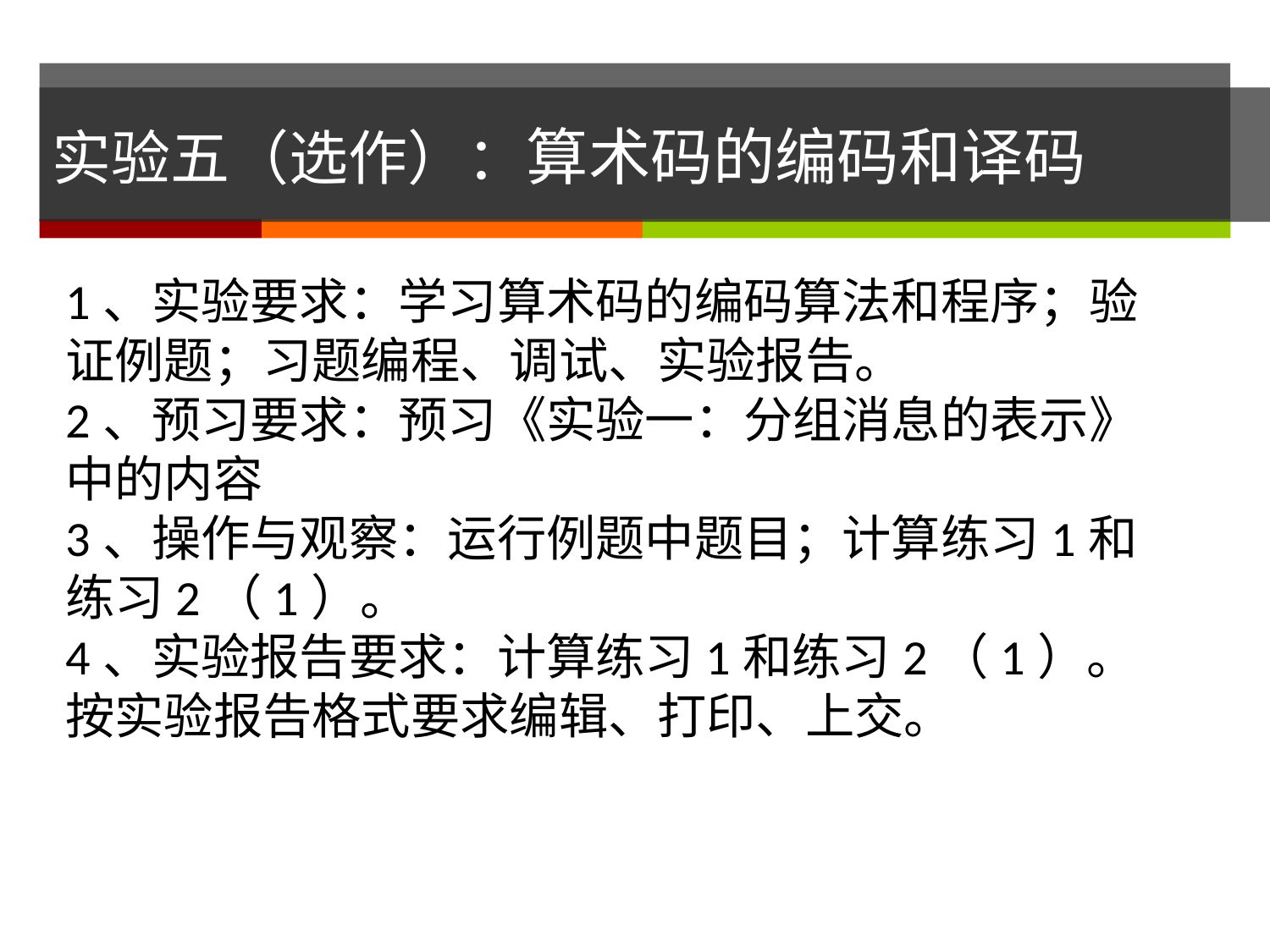

# 实验五（选作）：算术码的编码和译码
1、实验要求：学习算术码的编码算法和程序；验证例题；习题编程、调试、实验报告。
2、预习要求：预习《实验一：分组消息的表示》中的内容
3、操作与观察：运行例题中题目；计算练习1和练习2（1）。
4、实验报告要求：计算练习1和练习2（1）。按实验报告格式要求编辑、打印、上交。